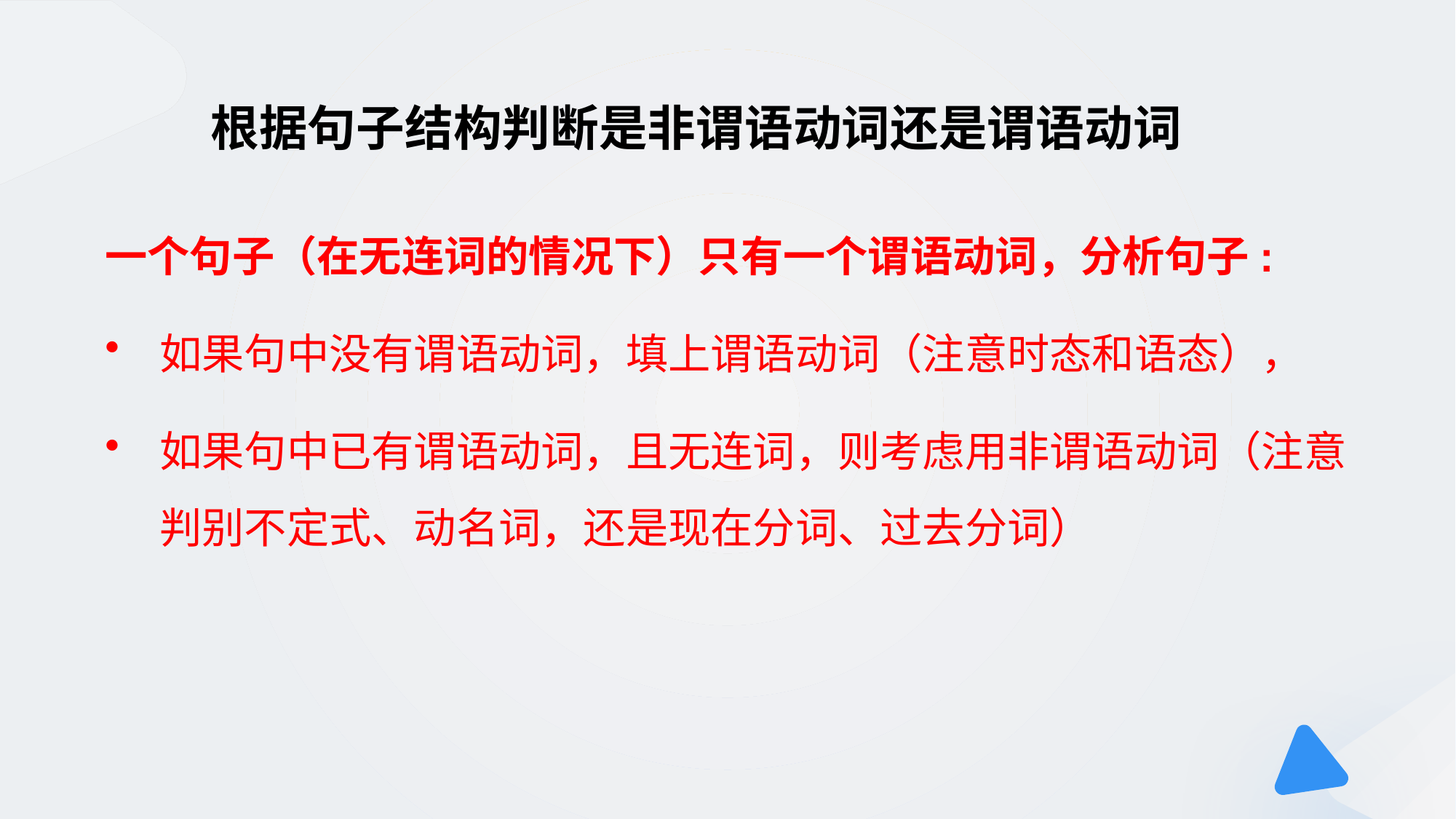

根据句子结构判断是非谓语动词还是谓语动词
一个句子（在无连词的情况下）只有一个谓语动词，分析句子:
如果句中没有谓语动词，填上谓语动词（注意时态和语态），
如果句中已有谓语动词，且无连词，则考虑用非谓语动词（注意判别不定式、动名词，还是现在分词、过去分词）